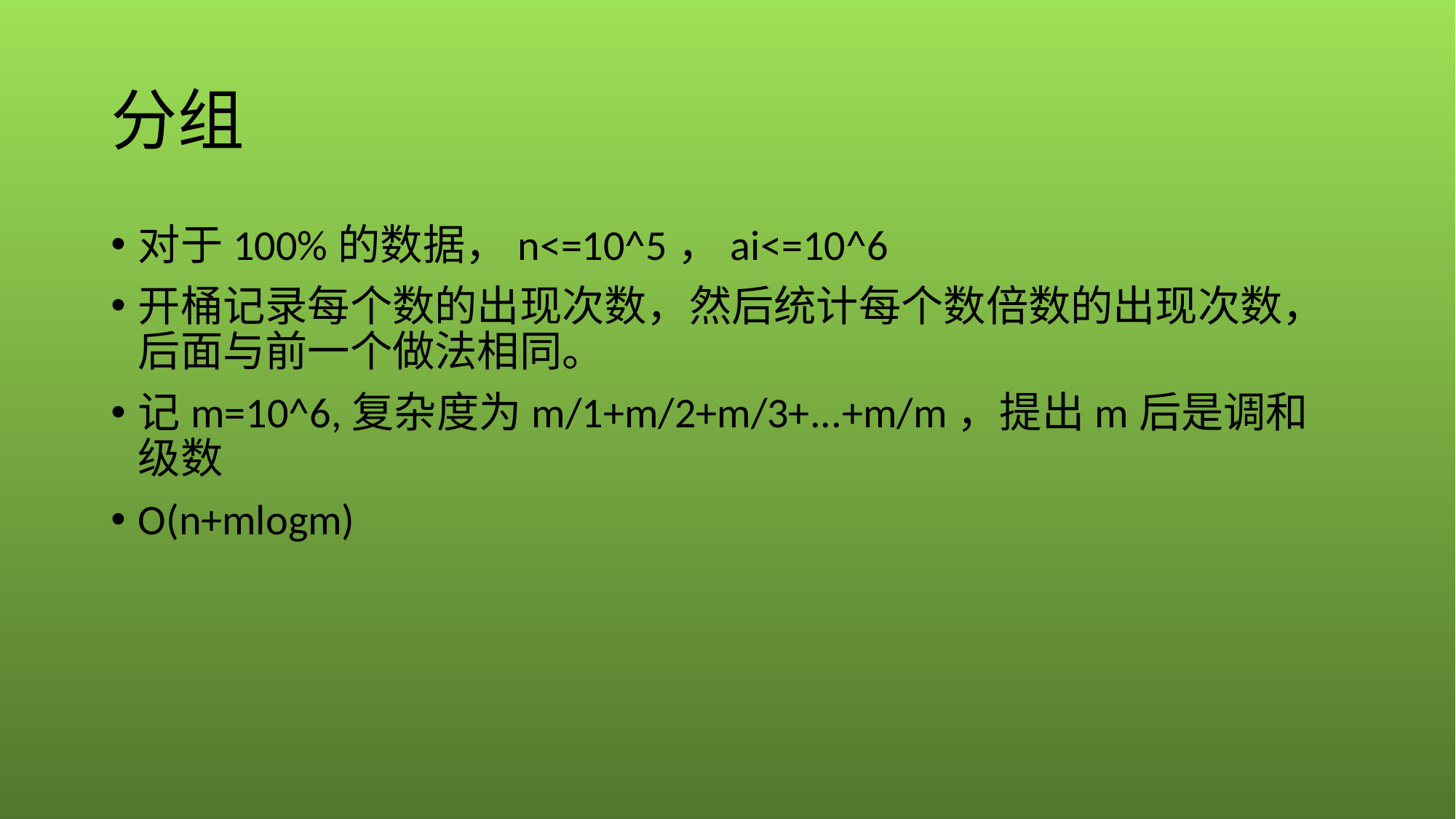

# 分组
对于100%的数据，n<=10^5，ai<=10^6
开桶记录每个数的出现次数，然后统计每个数倍数的出现次数，后面与前一个做法相同。
记m=10^6,复杂度为m/1+m/2+m/3+...+m/m，提出m后是调和级数
O(n+mlogm)